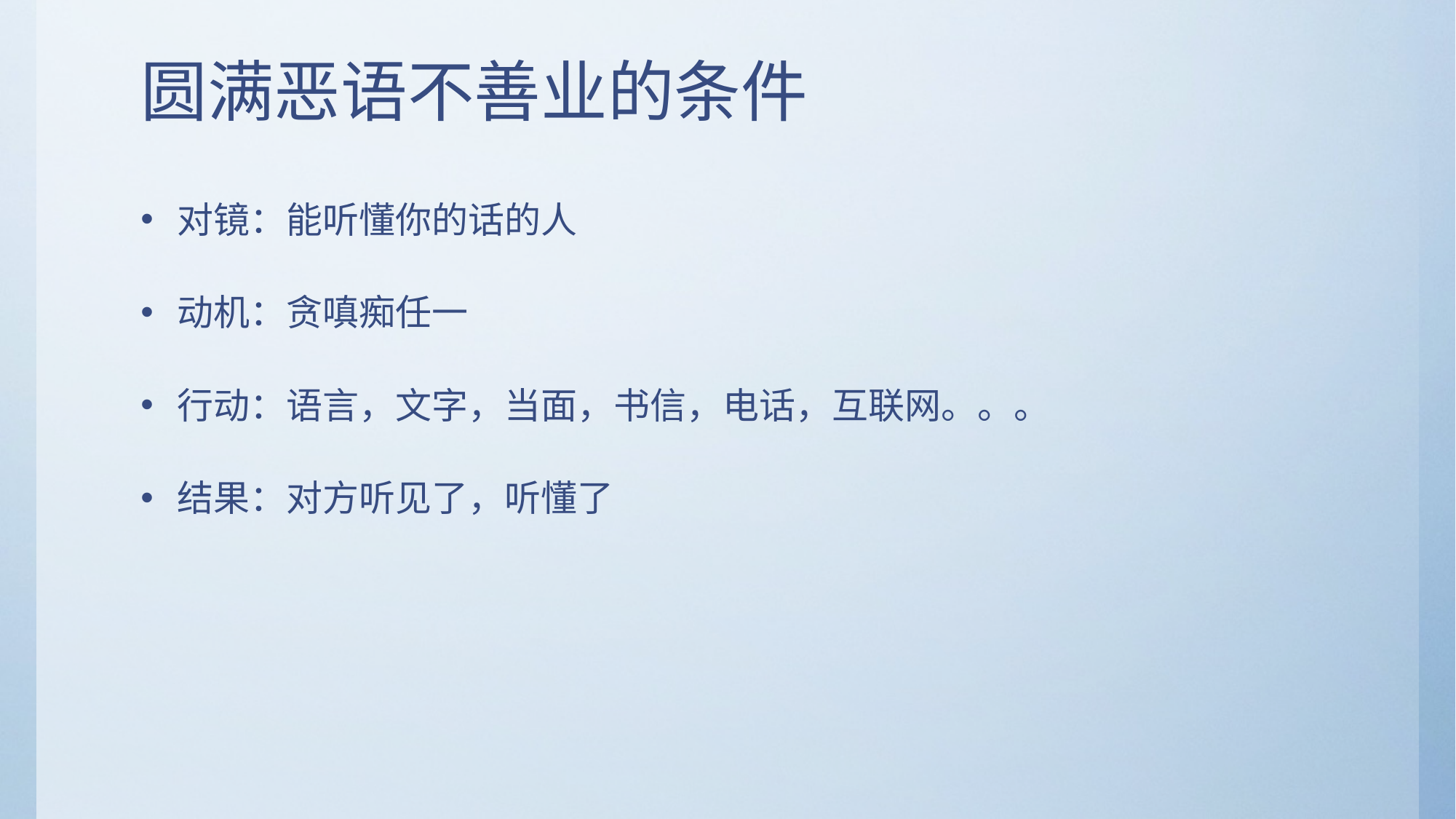

# 圆满恶语不善业的条件
对镜：能听懂你的话的人
动机：贪嗔痴任一
行动：语言，文字，当面，书信，电话，互联网。。。
结果：对方听见了，听懂了